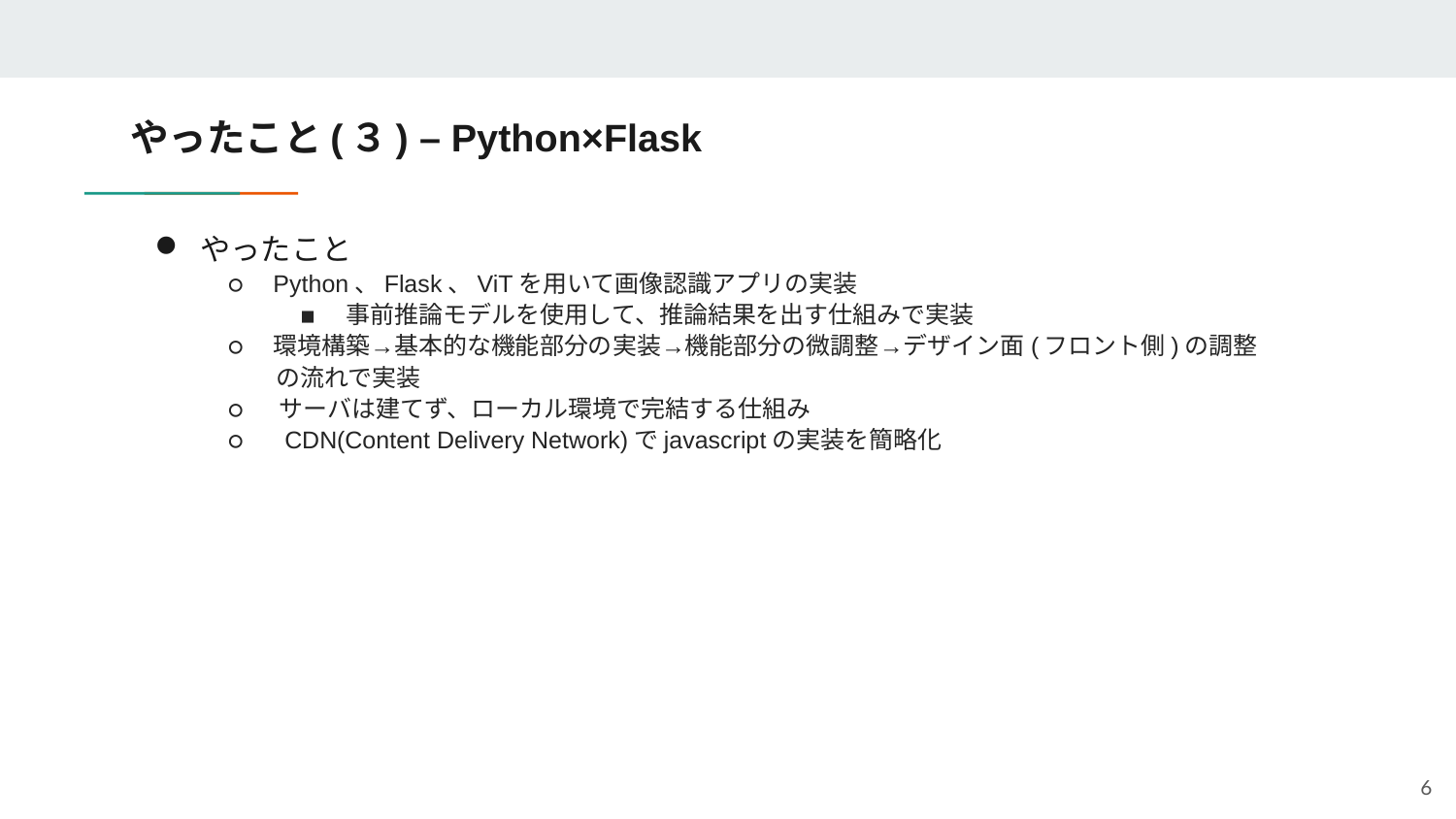

# やったこと(３) – Python×Flask
やったこと
Python、Flask、ViTを用いて画像認識アプリの実装
事前推論モデルを使用して、推論結果を出す仕組みで実装
環境構築→基本的な機能部分の実装→機能部分の微調整→デザイン面(フロント側)の調整
　　の流れで実装
　サーバは建てず、ローカル環境で完結する仕組み
　CDN(Content Delivery Network)でjavascriptの実装を簡略化
6